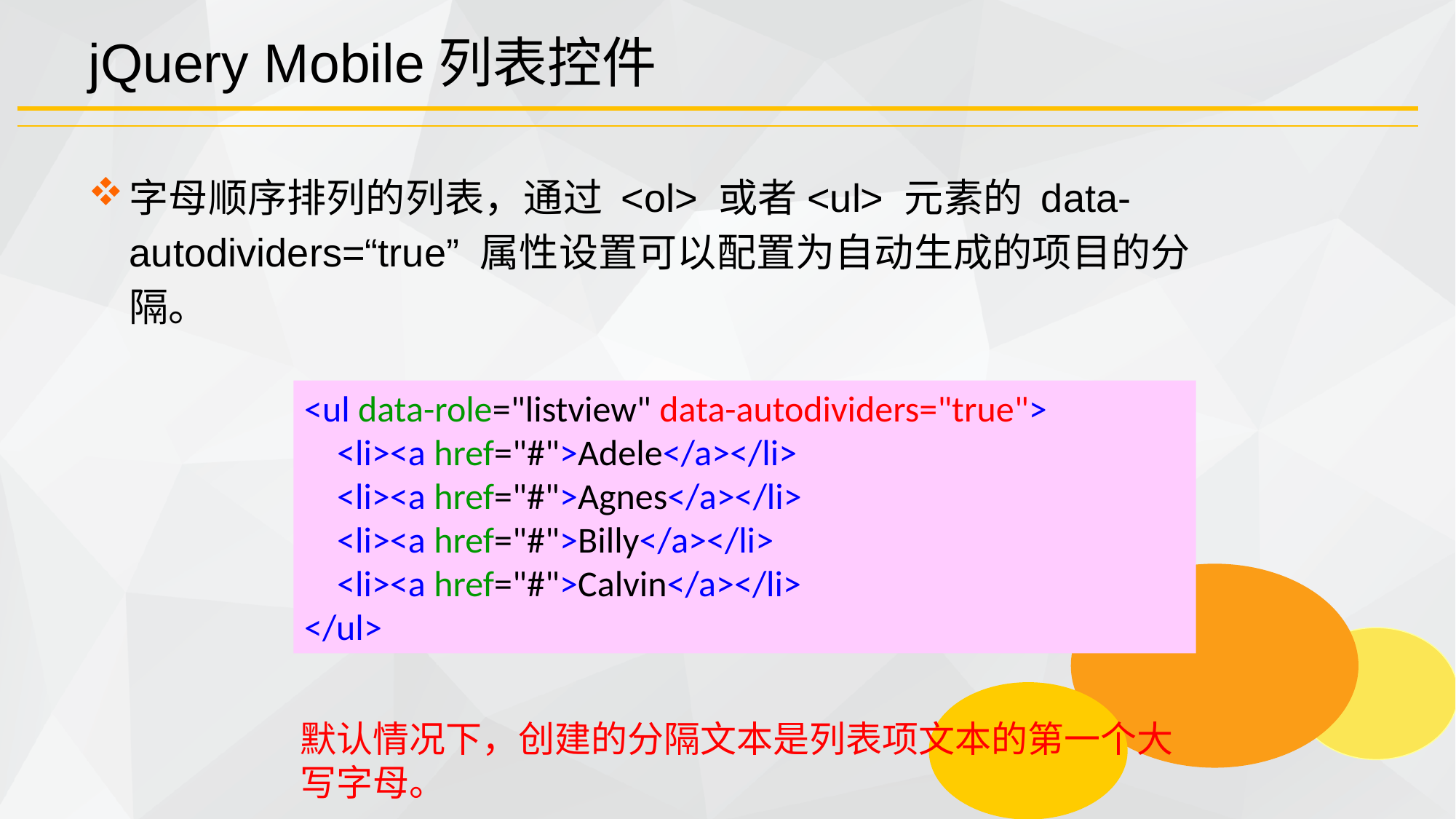

# jQuery Mobile列表控件
字母顺序排列的列表，通过 <ol> 或者<ul> 元素的 data-autodividers=“true” 属性设置可以配置为自动生成的项目的分隔。
<ul data-role="listview" data-autodividers="true">
    <li><a href="#">Adele</a></li>
    <li><a href="#">Agnes</a></li>
    <li><a href="#">Billy</a></li>
    <li><a href="#">Calvin</a></li>
</ul>
默认情况下，创建的分隔文本是列表项文本的第一个大写字母。